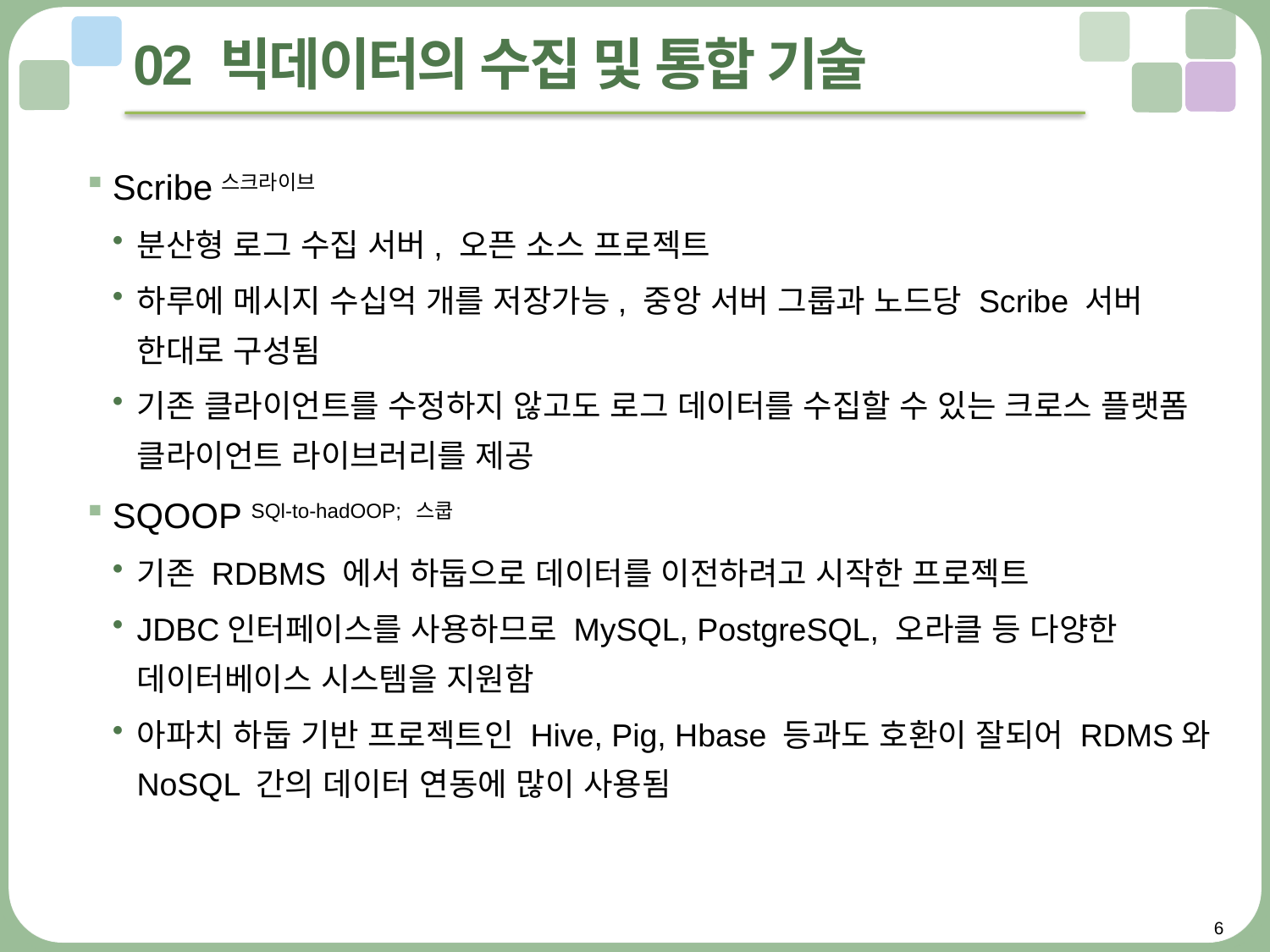

# 02 빅데이터의 수집 및 통합 기술
Scribe스크라이브
분산형 로그 수집 서버, 오픈 소스 프로젝트
하루에 메시지 수십억 개를 저장가능, 중앙 서버 그룹과 노드당 Scribe 서버 한대로 구성됨
기존 클라이언트를 수정하지 않고도 로그 데이터를 수집할 수 있는 크로스 플랫폼 클라이언트 라이브러리를 제공
SQOOP SQl-to-hadOOP; 스쿱
기존 RDBMS 에서 하둡으로 데이터를 이전하려고 시작한 프로젝트
JDBC인터페이스를 사용하므로 MySQL, PostgreSQL, 오라클 등 다양한 데이터베이스 시스템을 지원함
아파치 하둡 기반 프로젝트인 Hive, Pig, Hbase 등과도 호환이 잘되어 RDMS와 NoSQL 간의 데이터 연동에 많이 사용됨